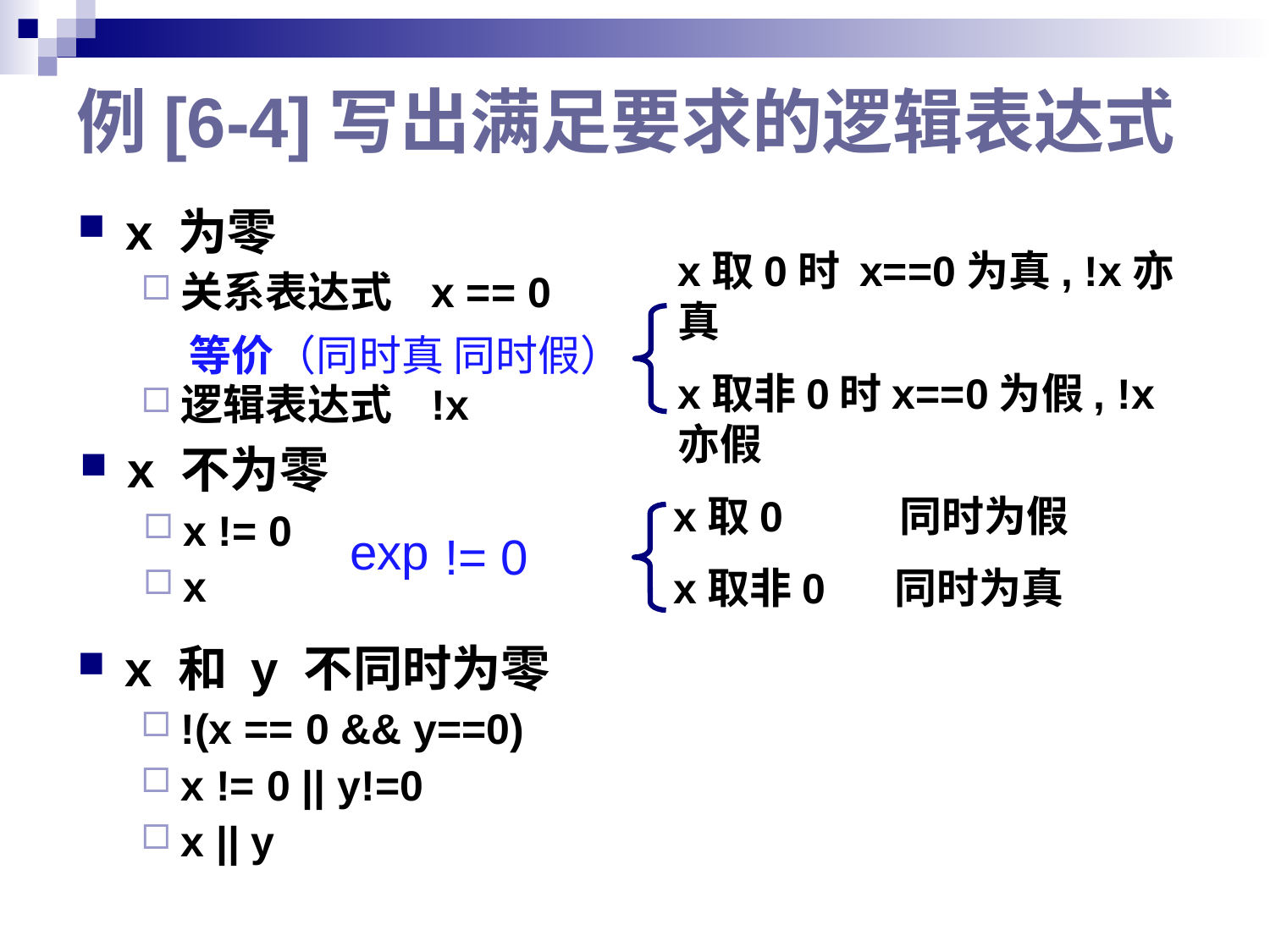

# 例[6-4]写出满足要求的逻辑表达式
x 为零
关系表达式   x == 0

逻辑表达式   !x
x取0时 x==0为真, !x亦真
x取非0时x==0为假, !x亦假

等价（同时真 同时假）
x 不为零
x != 0
x
x取0         同时为假
x取非0     同时为真

exp
!= 0
x 和 y 不同时为零
!(x == 0 && y==0)
x != 0 || y!=0
x || y